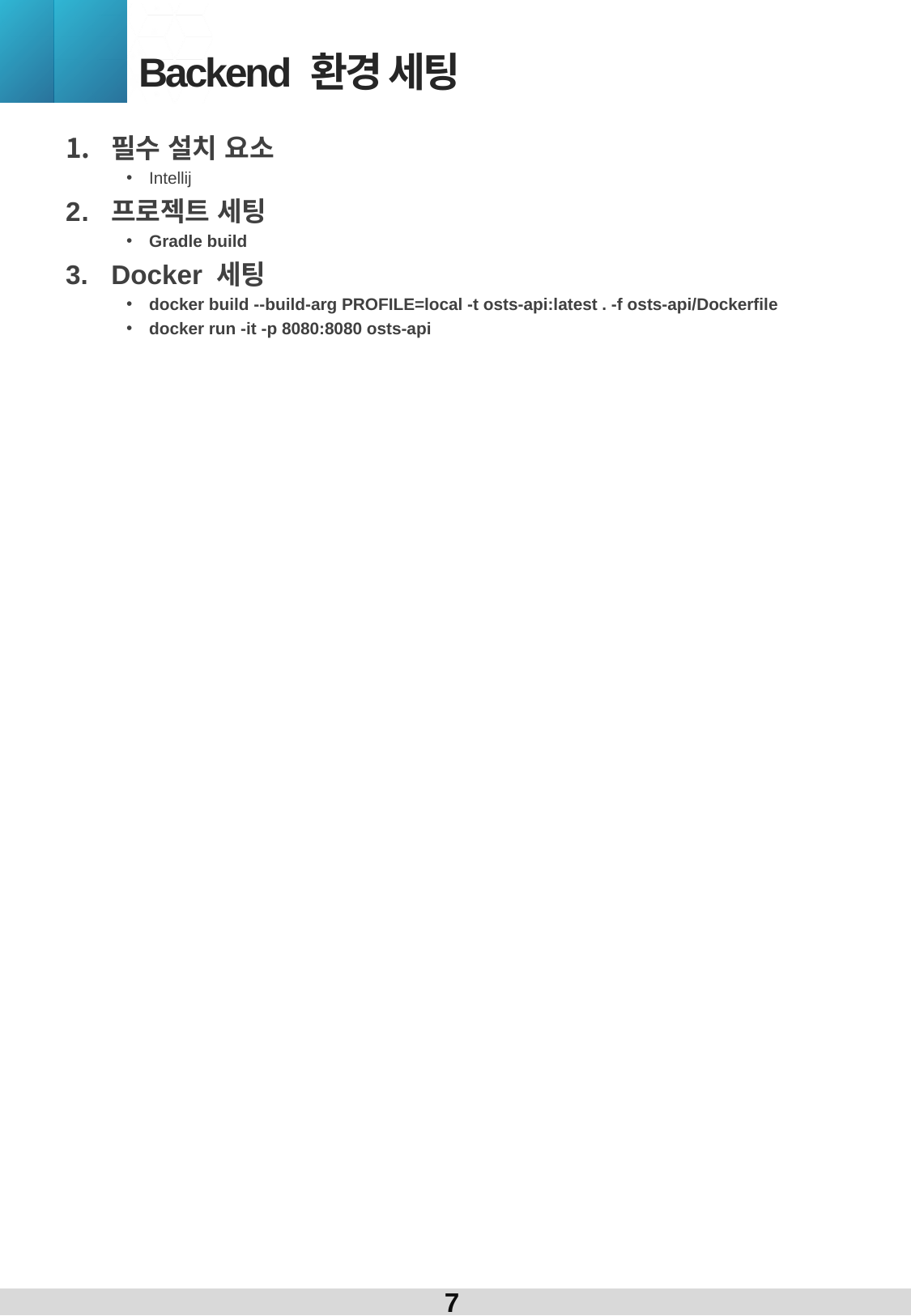

5
Backend 환경 세팅
필수 설치 요소
Intellij
프로젝트 세팅
Gradle build
Docker 세팅
docker build --build-arg PROFILE=local -t osts-api:latest . -f osts-api/Dockerfile
docker run -it -p 8080:8080 osts-api

7